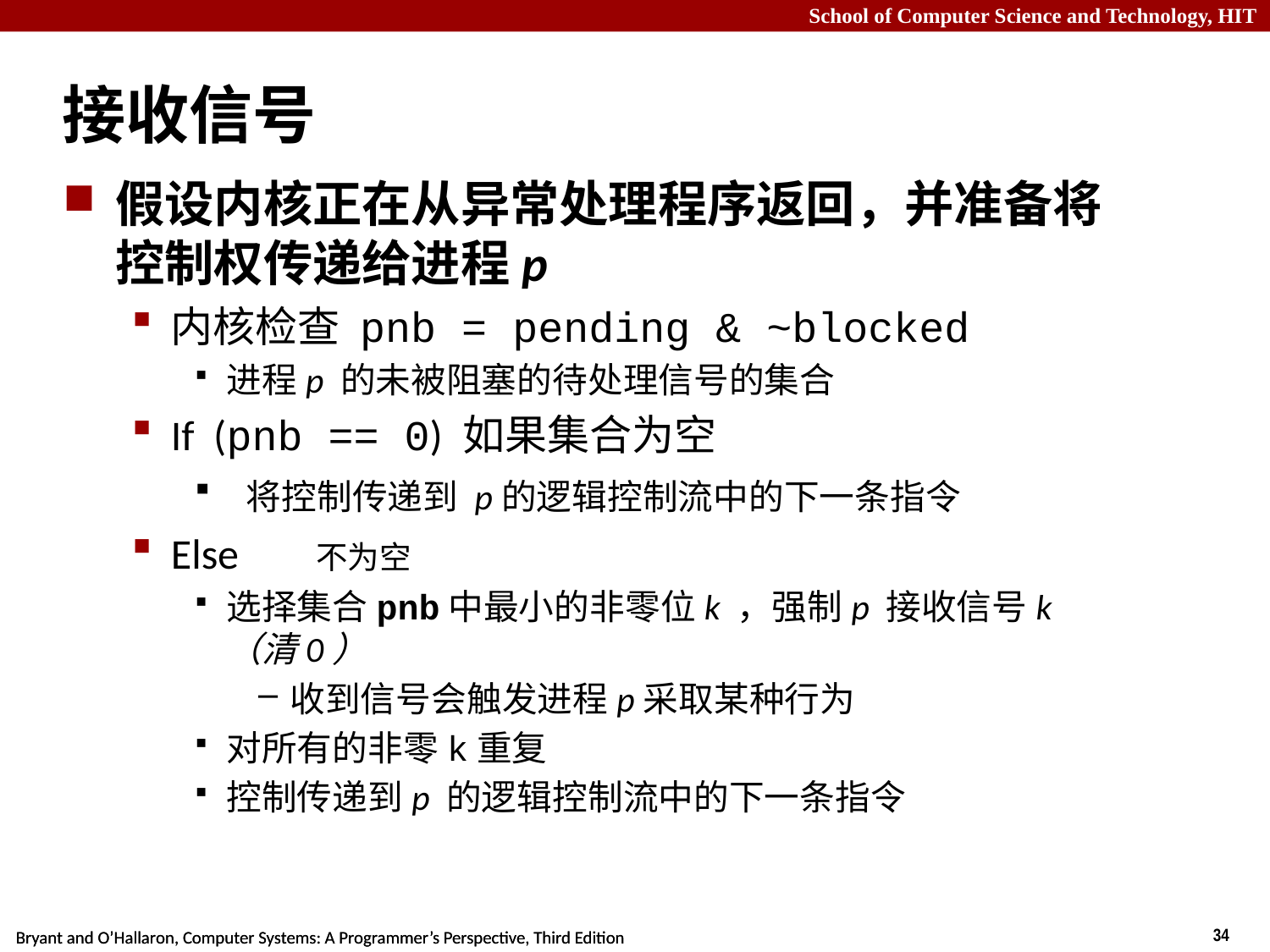

# 接收信号
假设内核正在从异常处理程序返回，并准备将控制权传递给进程p
内核检查 pnb = pending & ~blocked
进程p 的未被阻塞的待处理信号的集合
If  (pnb == 0) 如果集合为空
 将控制传递到 p的逻辑控制流中的下一条指令
Else       不为空
选择集合pnb中最小的非零位k ，强制p 接收信号k （清0）
收到信号会触发进程p采取某种行为
对所有的非零k重复
控制传递到p 的逻辑控制流中的下一条指令